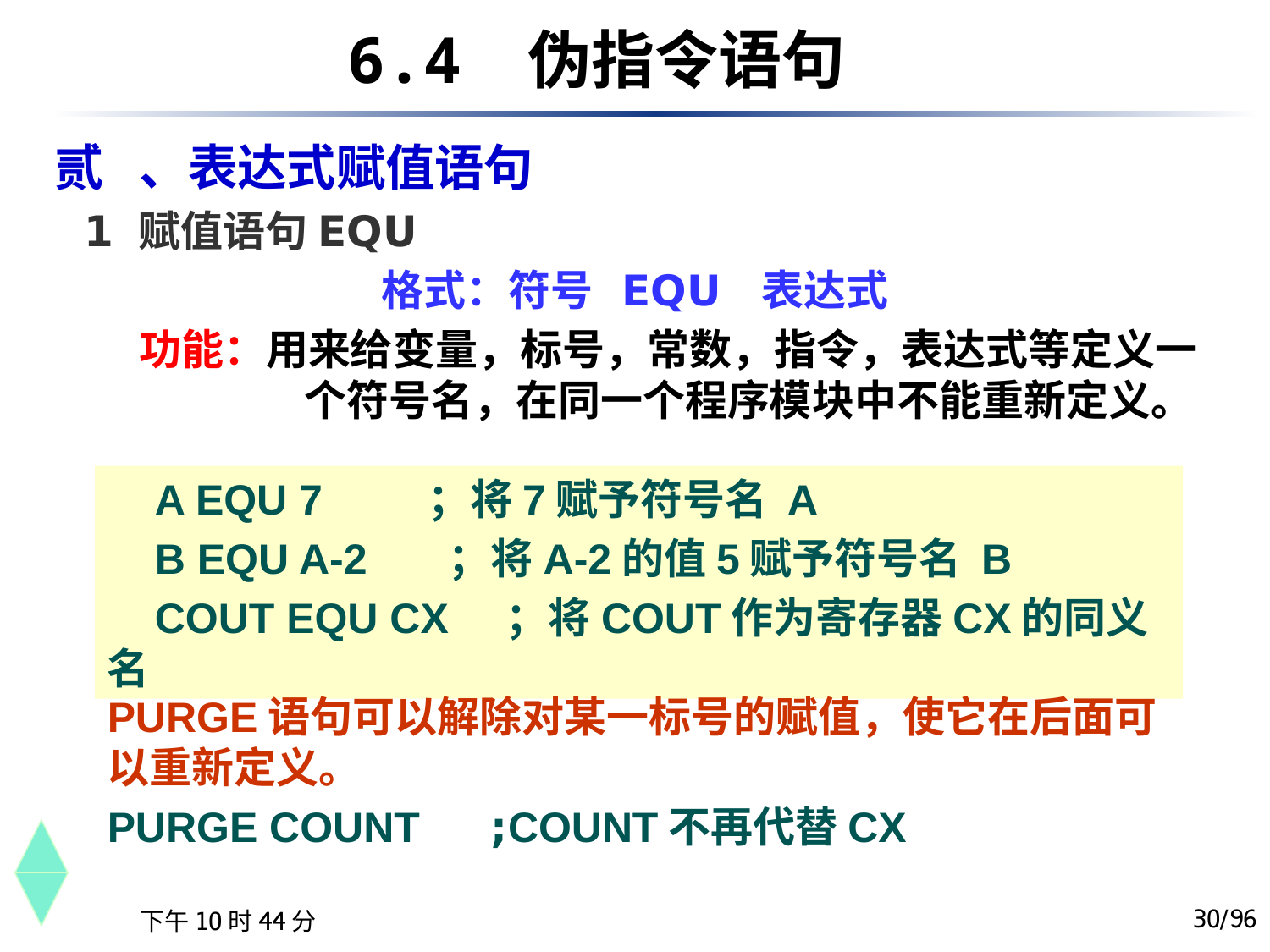

6.4	 伪指令语句
、表达式赋值语句
  1 赋值语句EQU
格式：符号  EQU  表达式
	功能：用来给变量，标号，常数，指令，表达式等定义一  	    个符号名，在同一个程序模块中不能重新定义。
    A EQU 7        ；将7赋予符号名 A
    B EQU A-2      ；将A-2的值5赋予符号名 B
    COUT EQU CX    ；将COUT作为寄存器CX的同义名
PURGE语句可以解除对某一标号的赋值，使它在后面可以重新定义。
PURGE COUNT      ;COUNT不再代替CX
30/96
下午10时44分